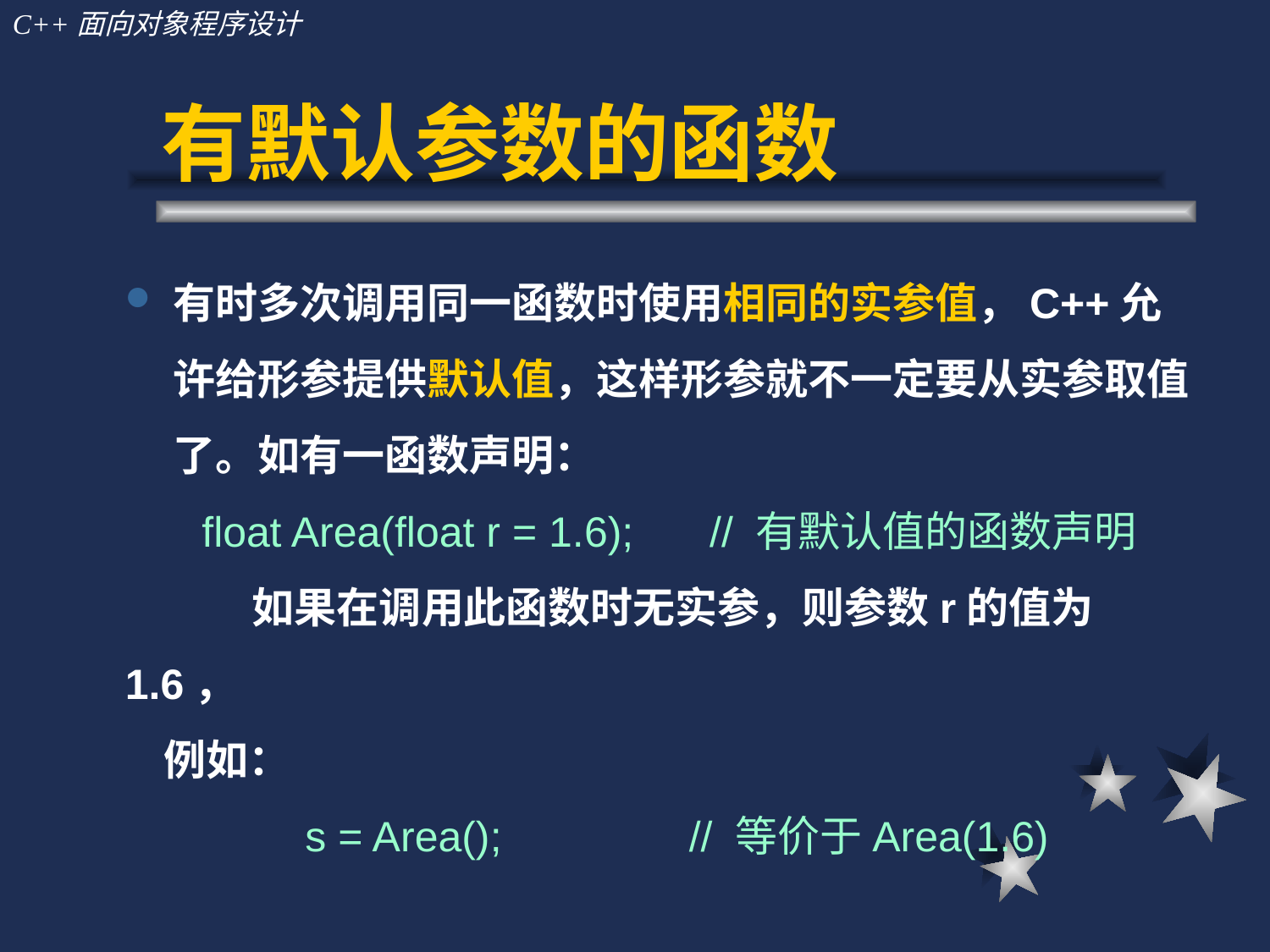

# 有默认参数的函数
有时多次调用同一函数时使用相同的实参值，C++允许给形参提供默认值，这样形参就不一定要从实参取值了。如有一函数声明：
  float Area(float r = 1.6);	  // 有默认值的函数声明
	如果在调用此函数时无实参，则参数r的值为1.6，
   例如：
	s = Area();	           // 等价于Area(1.6)